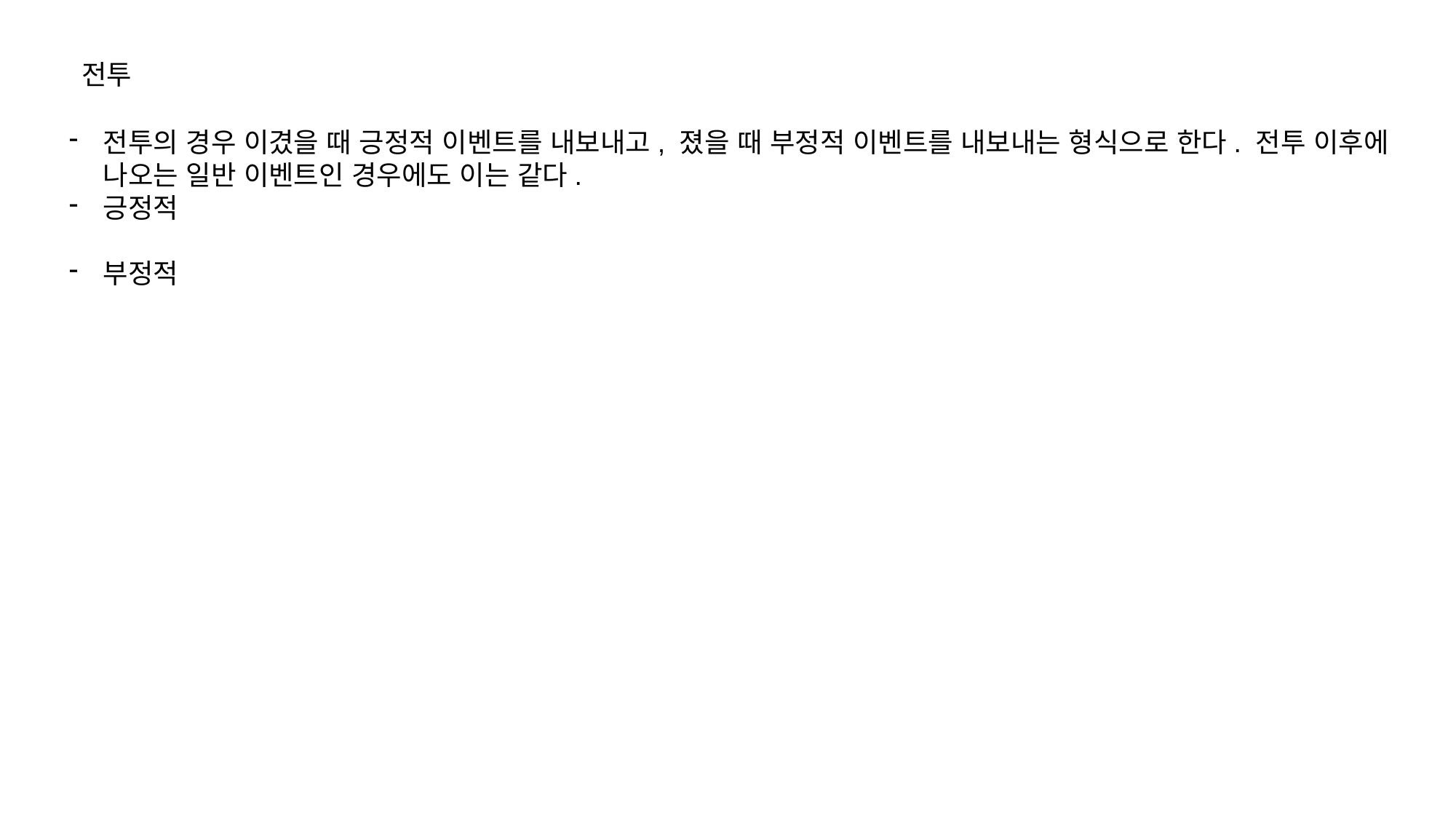

전투
전투의 경우 이겼을 때 긍정적 이벤트를 내보내고, 졌을 때 부정적 이벤트를 내보내는 형식으로 한다. 전투 이후에 나오는 일반 이벤트인 경우에도 이는 같다.
긍정적

부정적